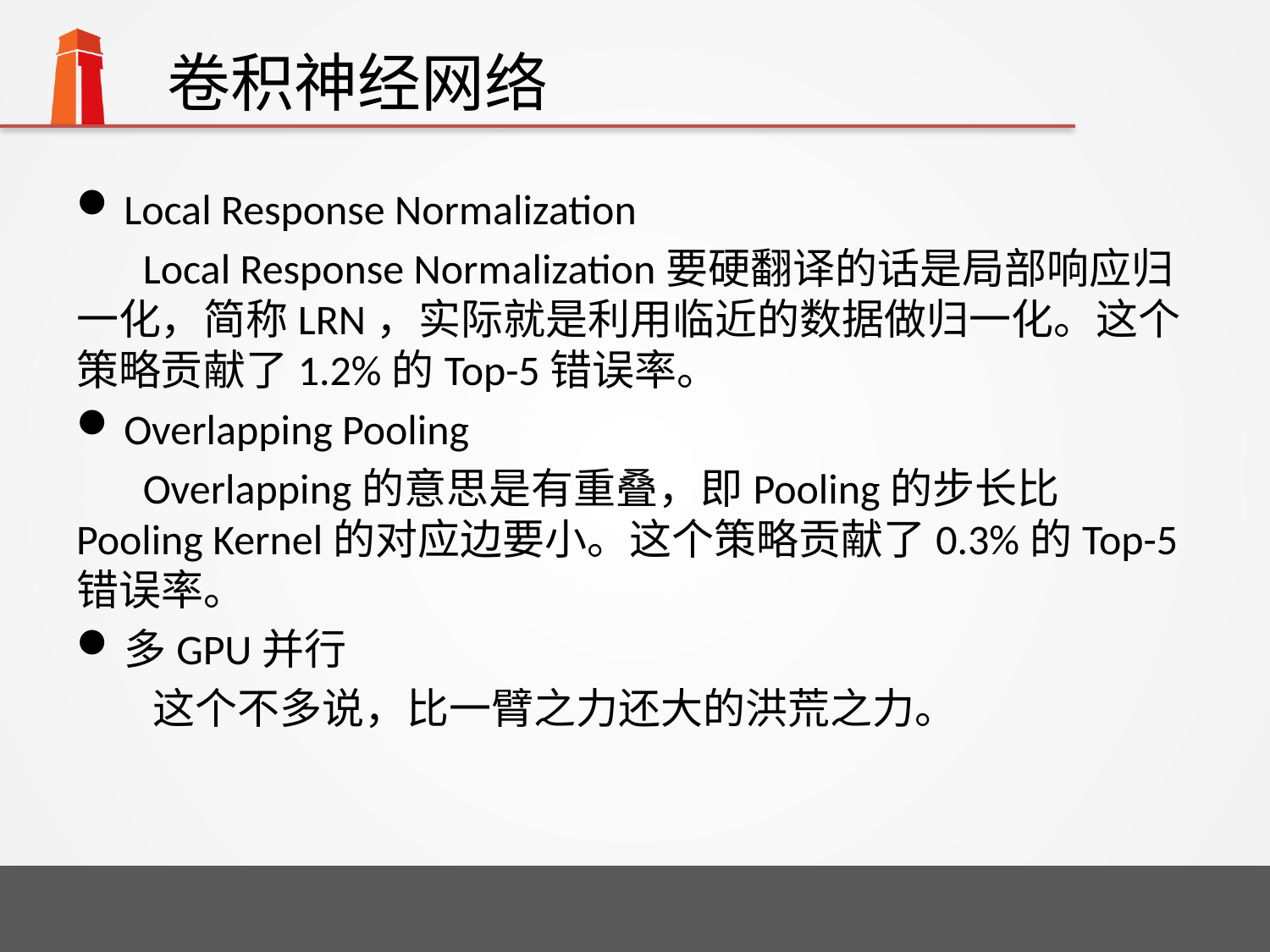

# 卷积神经网络
Local Response Normalization
       Local Response Normalization要硬翻译的话是局部响应归一化，简称LRN，实际就是利用临近的数据做归一化。这个策略贡献了1.2%的Top-5错误率。
Overlapping Pooling
       Overlapping的意思是有重叠，即Pooling的步长比Pooling Kernel的对应边要小。这个策略贡献了0.3%的Top-5错误率。
多GPU并行
       这个不多说，比一臂之力还大的洪荒之力。